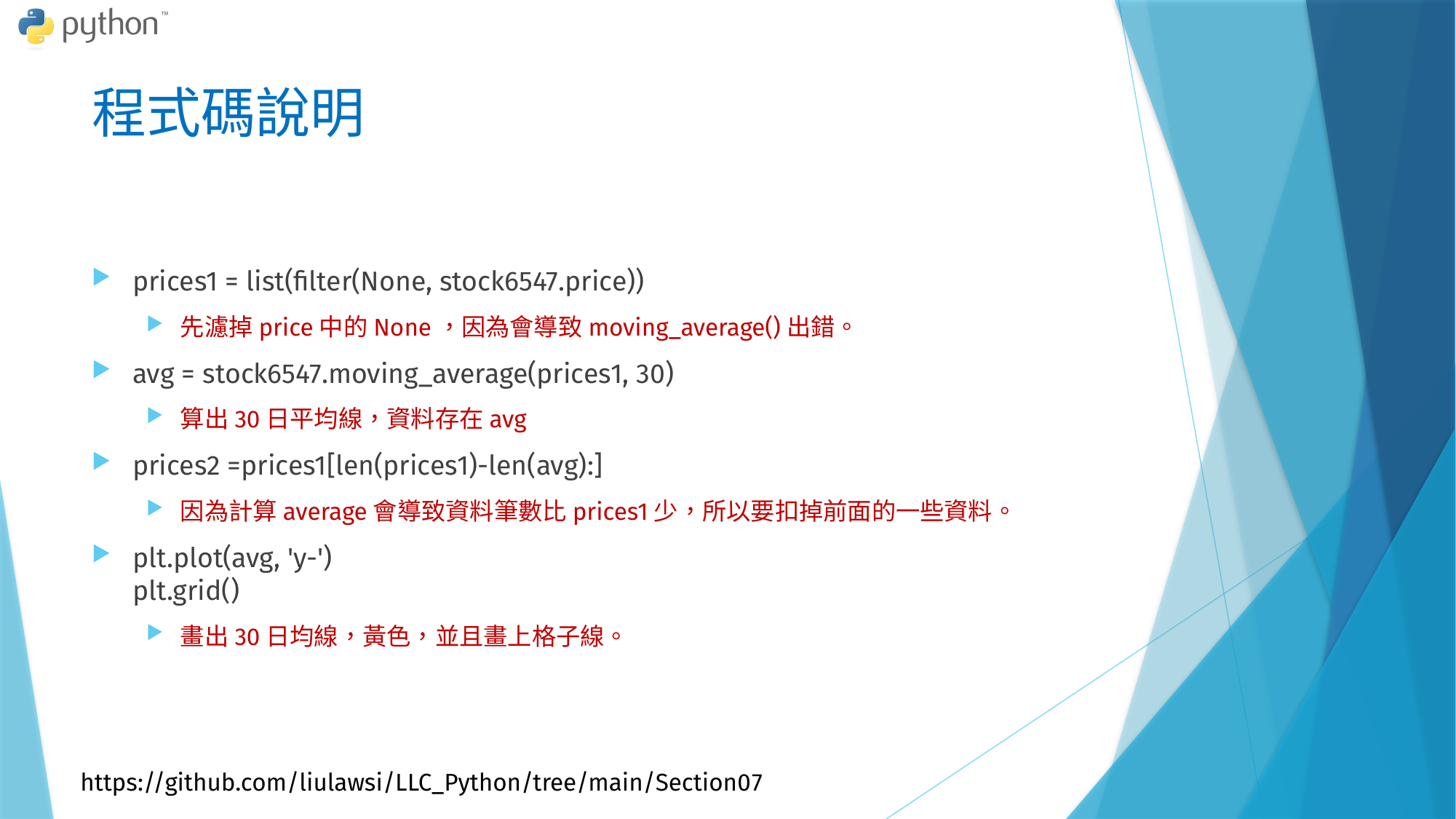

# 程式碼說明
prices1 = list(filter(None, stock6547.price))
先濾掉price中的None，因為會導致moving_average()出錯。
avg = stock6547.moving_average(prices1, 30)
算出30日平均線，資料存在avg
prices2 =prices1[len(prices1)-len(avg):]
因為計算average會導致資料筆數比prices1少，所以要扣掉前面的一些資料。
plt.plot(avg, 'y-')
plt.grid()
畫出30日均線，黃色，並且畫上格子線。